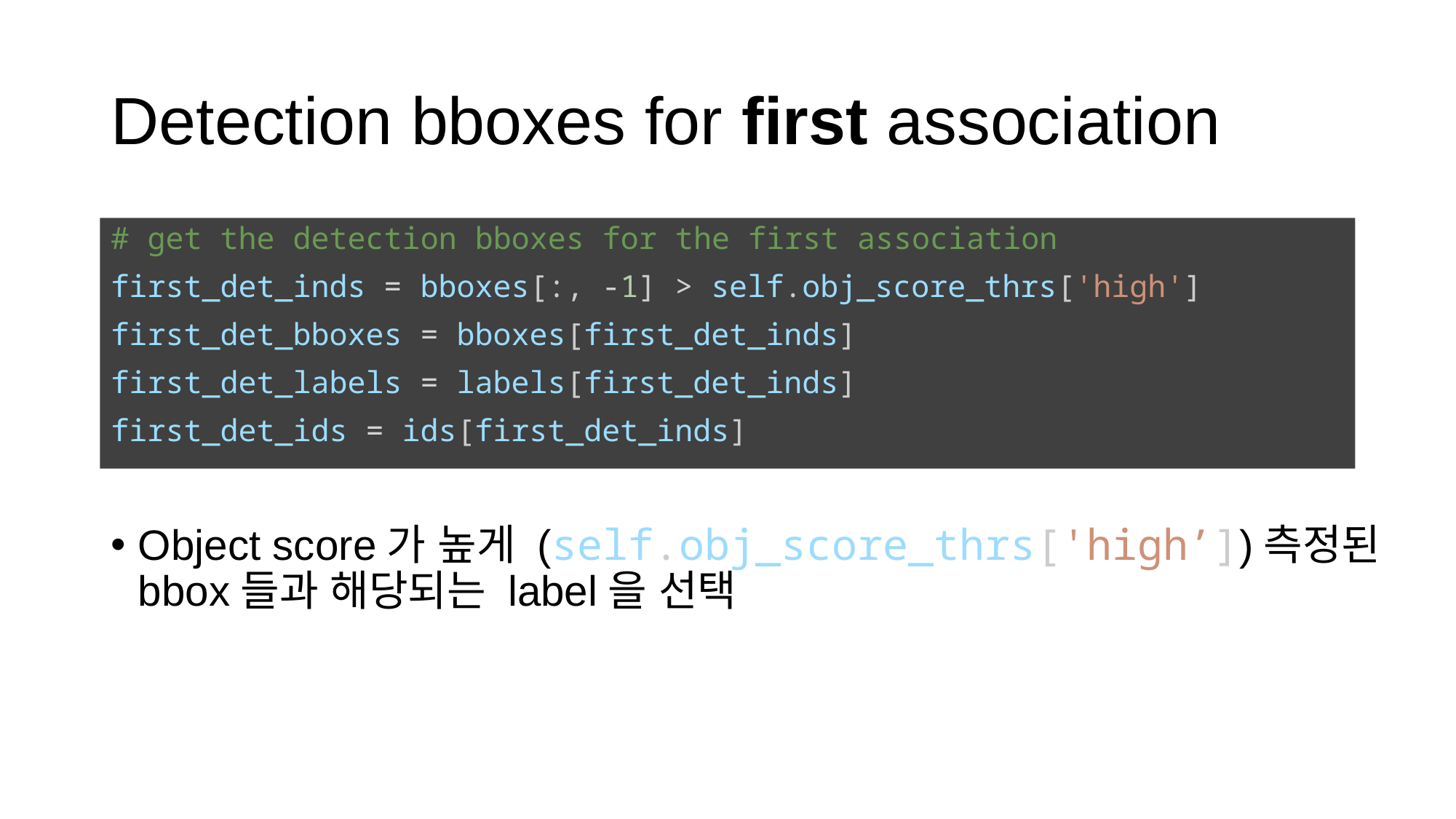

# Detection bboxes for first association
# get the detection bboxes for the first association
first_det_inds = bboxes[:, -1] > self.obj_score_thrs['high']
first_det_bboxes = bboxes[first_det_inds]
first_det_labels = labels[first_det_inds]
first_det_ids = ids[first_det_inds]

Object score가 높게 (self.obj_score_thrs['high’])측정된 bbox들과 해당되는 label을 선택